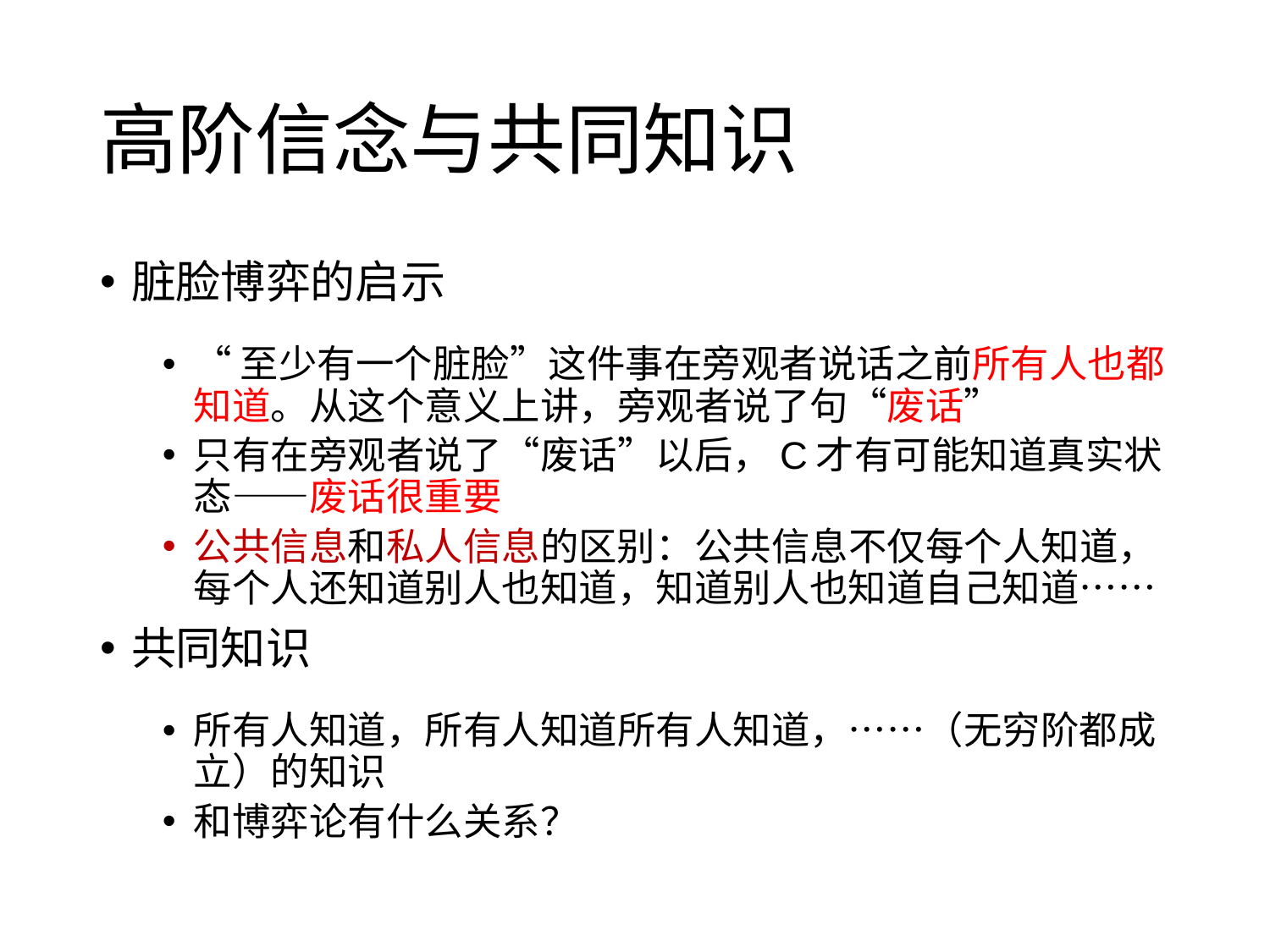

# 高阶信念与共同知识
脏脸博弈的启示
“至少有一个脏脸”这件事在旁观者说话之前所有人也都知道。从这个意义上讲，旁观者说了句“废话”
只有在旁观者说了“废话”以后，C才有可能知道真实状态——废话很重要
公共信息和私人信息的区别：公共信息不仅每个人知道，每个人还知道别人也知道，知道别人也知道自己知道……
共同知识
所有人知道，所有人知道所有人知道，……（无穷阶都成立）的知识
和博弈论有什么关系？